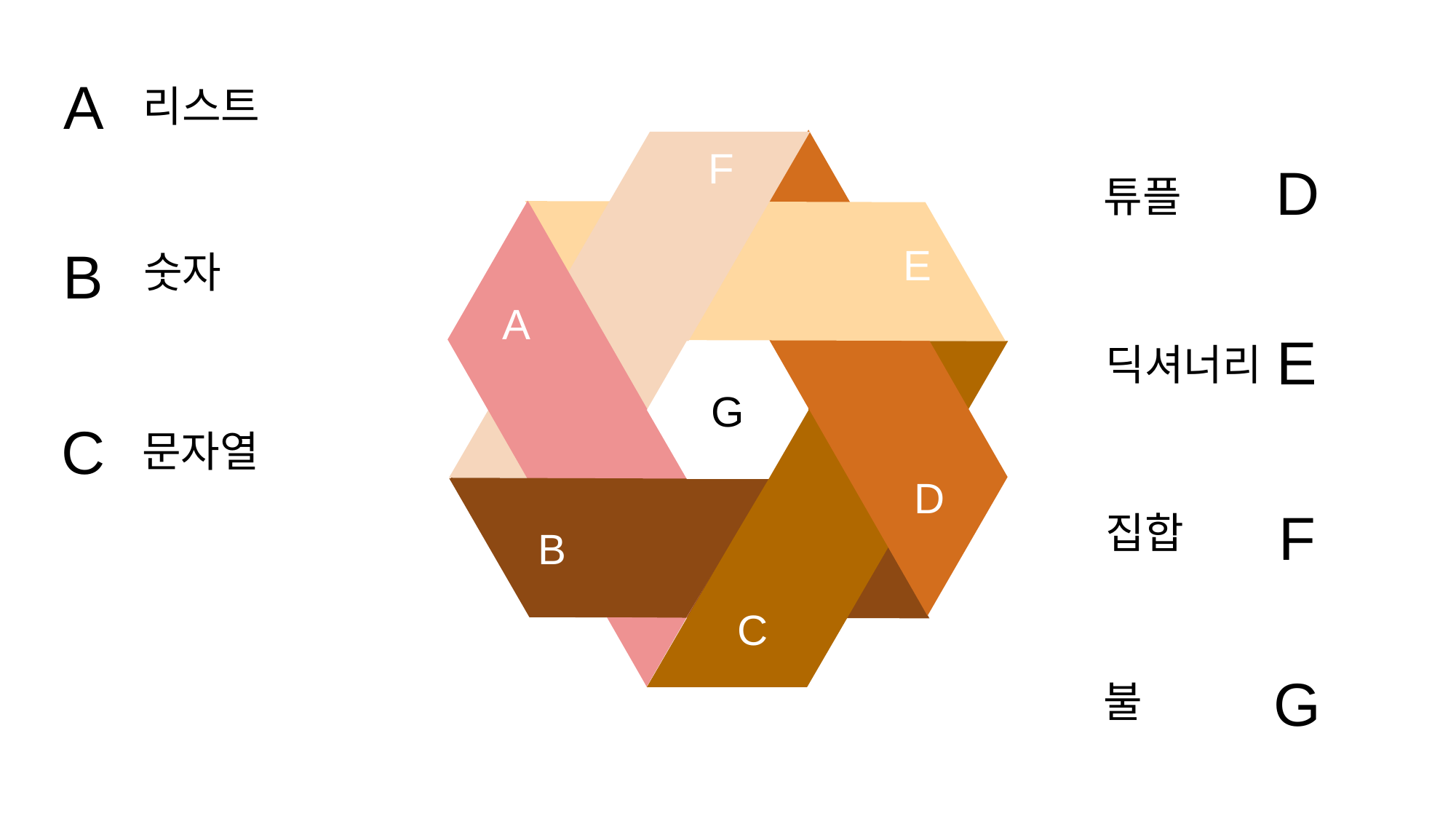

A
리스트

F
D
튜플

B
E
숫자

A
E
딕셔너리
G

C
문자열
D
F
집합
B
C
G
불